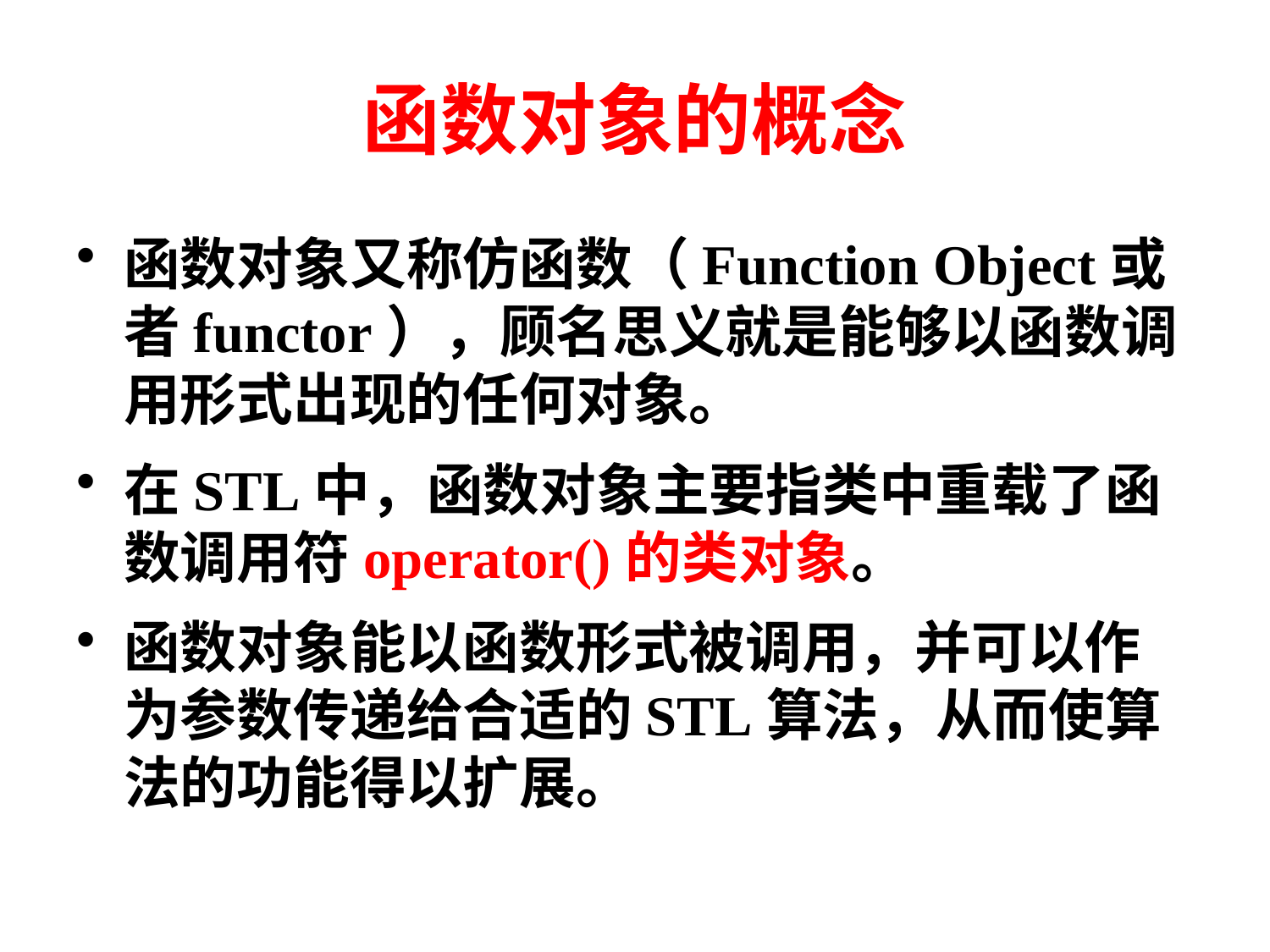

# 函数对象的概念
函数对象又称仿函数（Function Object或者functor），顾名思义就是能够以函数调用形式出现的任何对象。
在STL中，函数对象主要指类中重载了函数调用符operator()的类对象。
函数对象能以函数形式被调用，并可以作为参数传递给合适的STL算法，从而使算法的功能得以扩展。